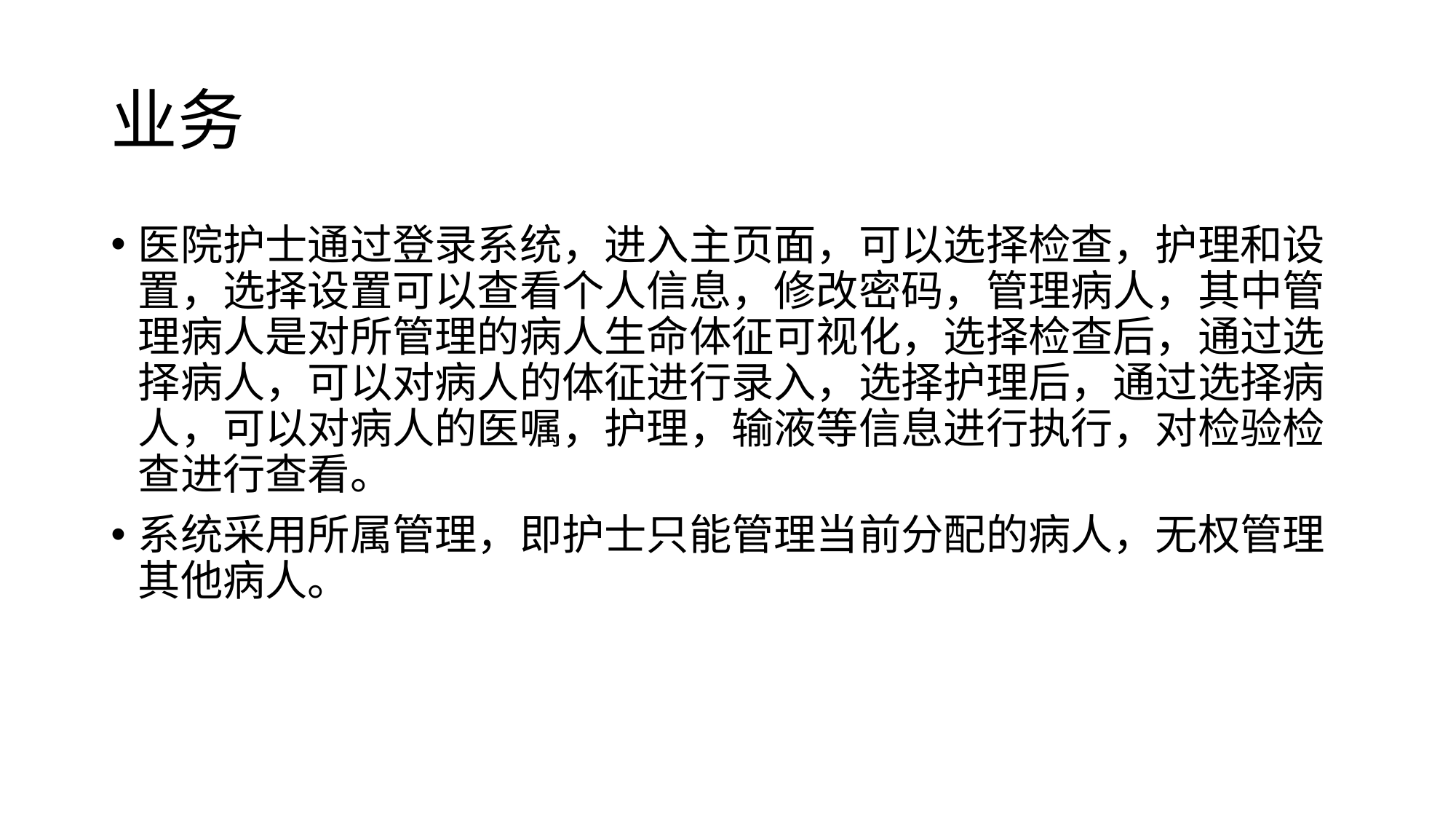

# 业务
医院护士通过登录系统，进入主页面，可以选择检查，护理和设置，选择设置可以查看个人信息，修改密码，管理病人，其中管理病人是对所管理的病人生命体征可视化，选择检查后，通过选择病人，可以对病人的体征进行录入，选择护理后，通过选择病人，可以对病人的医嘱，护理，输液等信息进行执行，对检验检查进行查看。
系统采用所属管理，即护士只能管理当前分配的病人，无权管理其他病人。